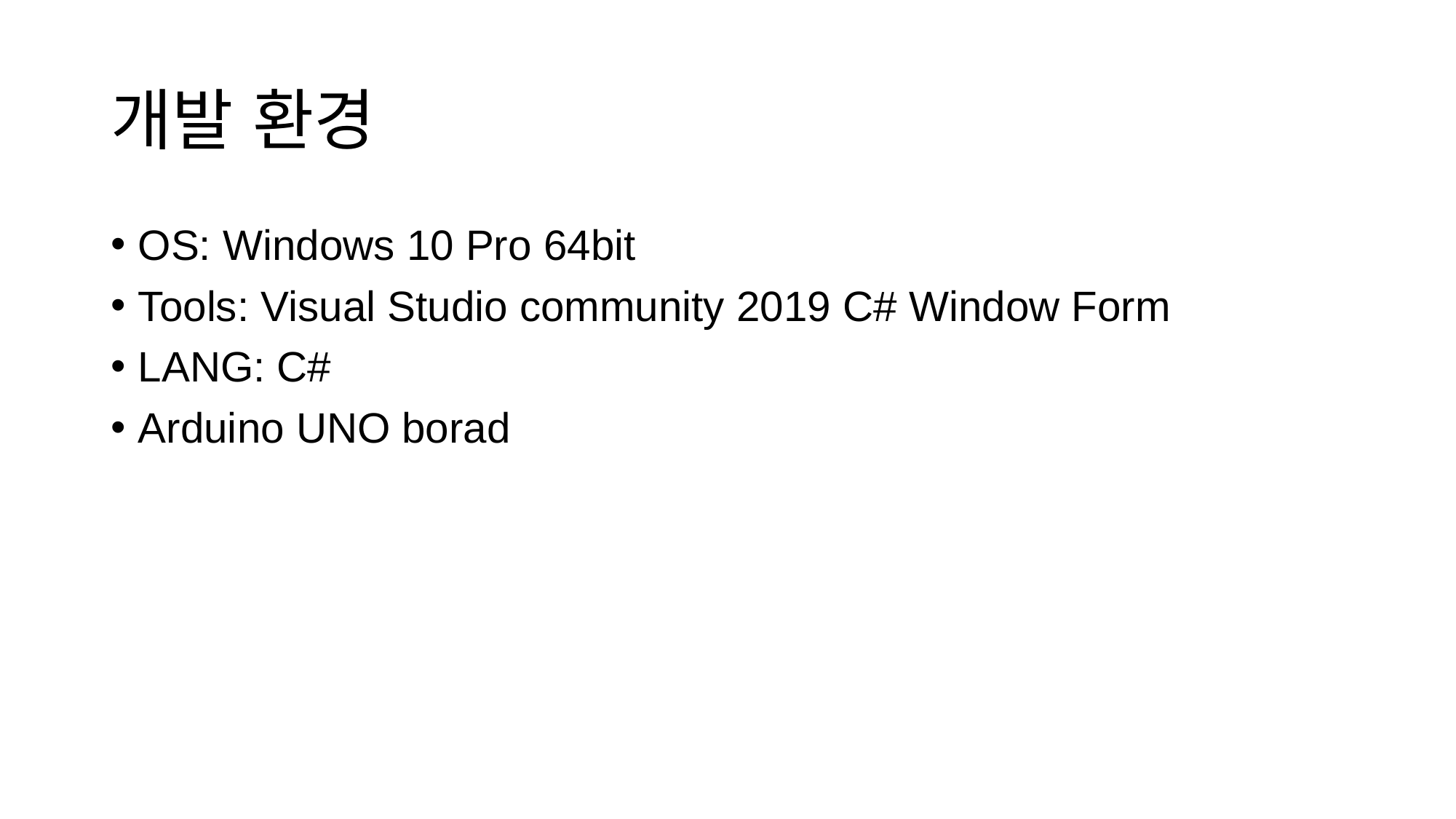

# 개발 환경
OS: Windows 10 Pro 64bit
Tools: Visual Studio community 2019 C# Window Form
LANG: C#
Arduino UNO borad